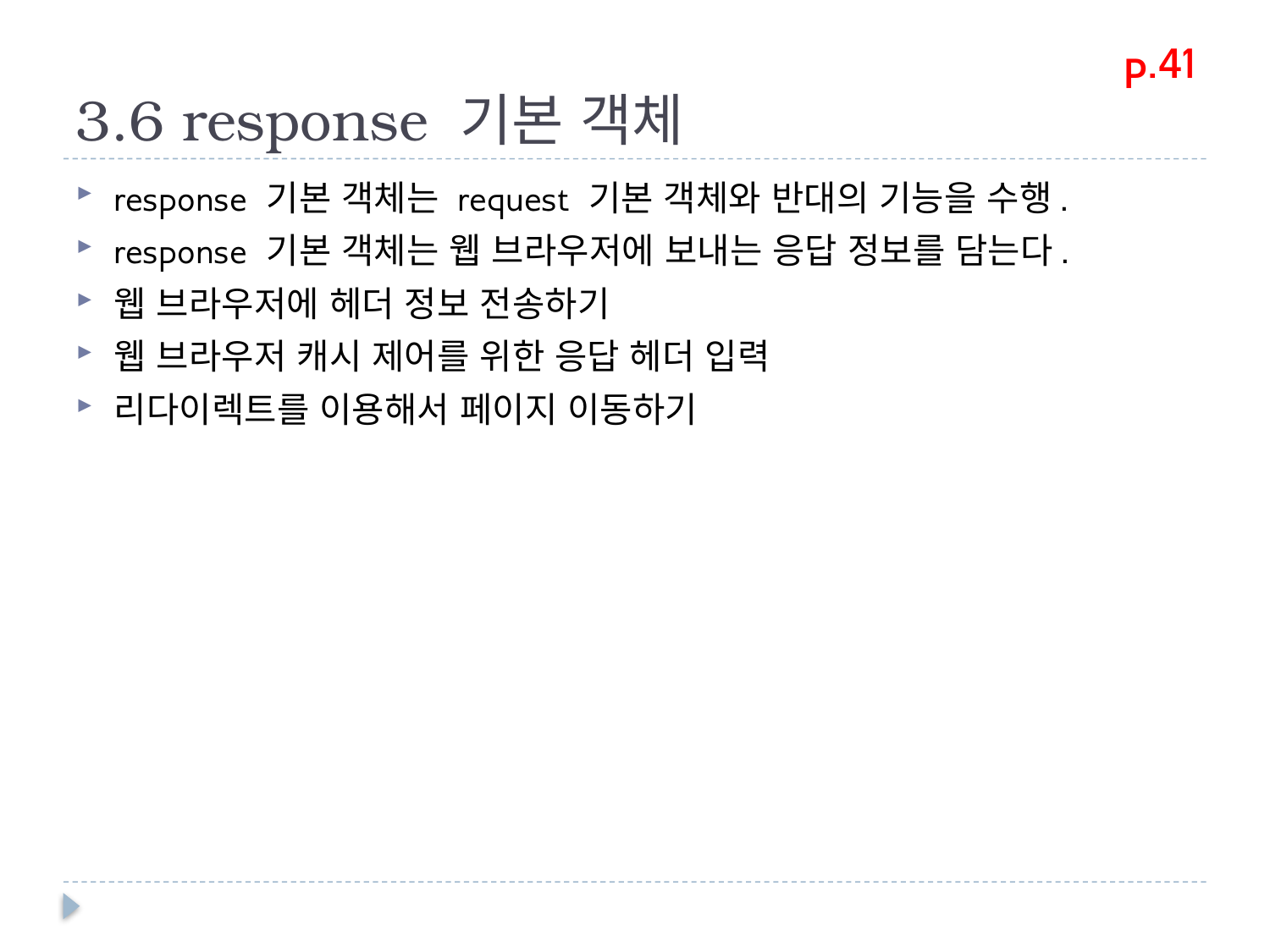

# 3.6 response 기본 객체
p.41
response 기본 객체는 request 기본 객체와 반대의 기능을 수행.
response 기본 객체는 웹 브라우저에 보내는 응답 정보를 담는다.
웹 브라우저에 헤더 정보 전송하기
웹 브라우저 캐시 제어를 위한 응답 헤더 입력
리다이렉트를 이용해서 페이지 이동하기